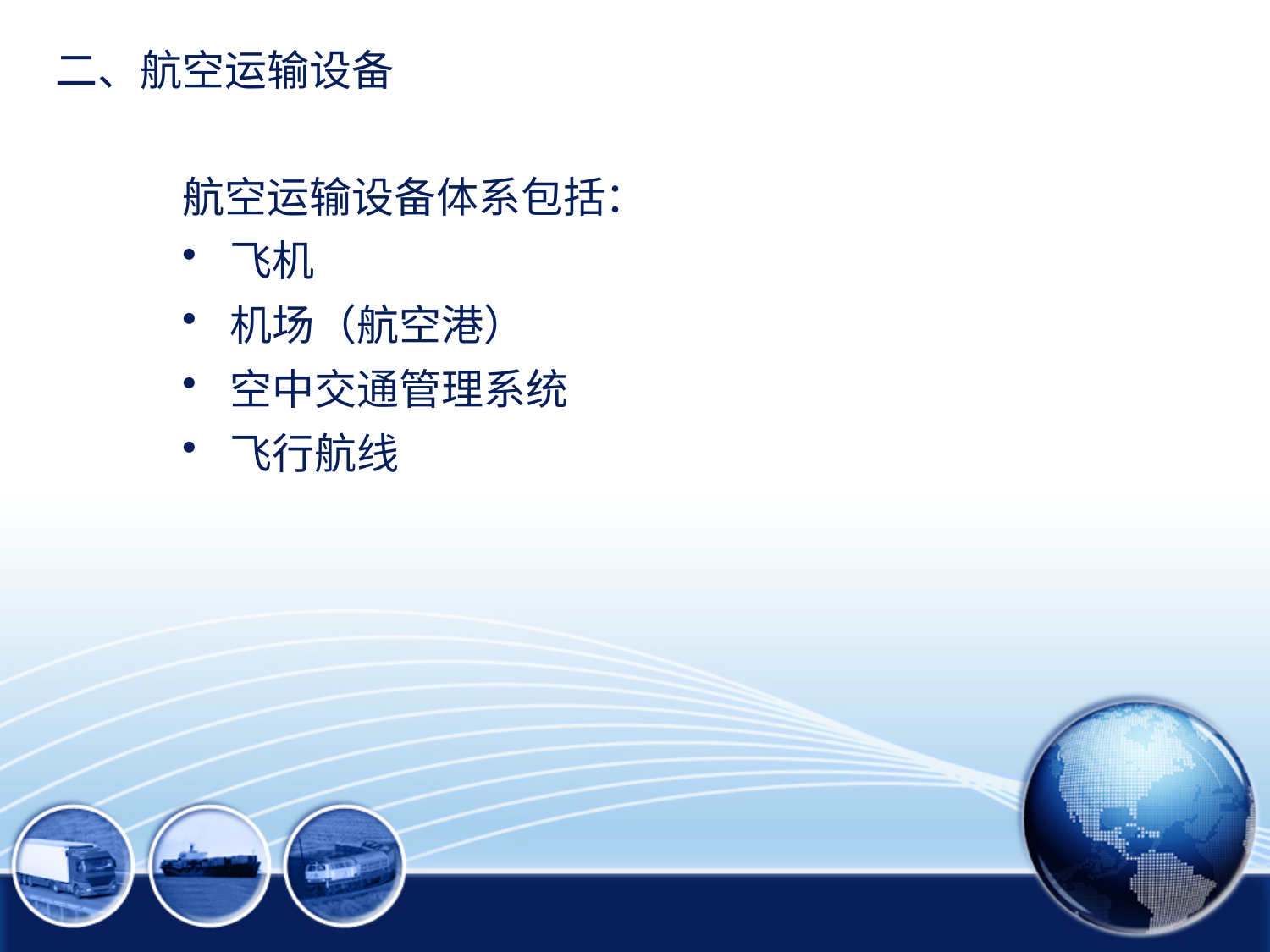

# 二、航空运输设备
航空运输设备体系包括：
飞机
机场（航空港）
空中交通管理系统
飞行航线